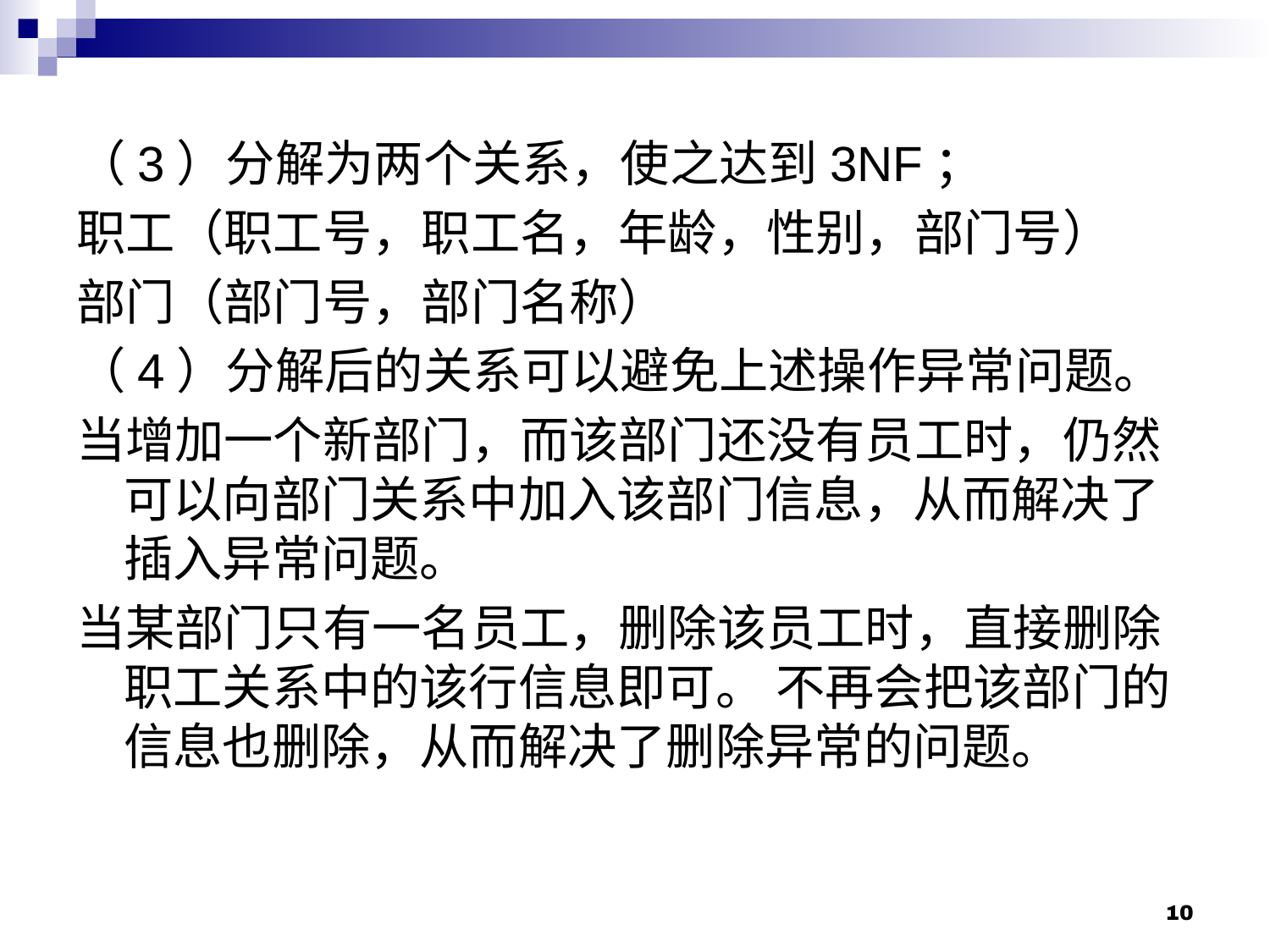

（3）分解为两个关系，使之达到3NF；
职工（职工号，职工名，年龄，性别，部门号）
部门（部门号，部门名称）
（4）分解后的关系可以避免上述操作异常问题。
当增加一个新部门，而该部门还没有员工时，仍然可以向部门关系中加入该部门信息，从而解决了插入异常问题。
当某部门只有一名员工，删除该员工时，直接删除职工关系中的该行信息即可。 不再会把该部门的信息也删除，从而解决了删除异常的问题。
10